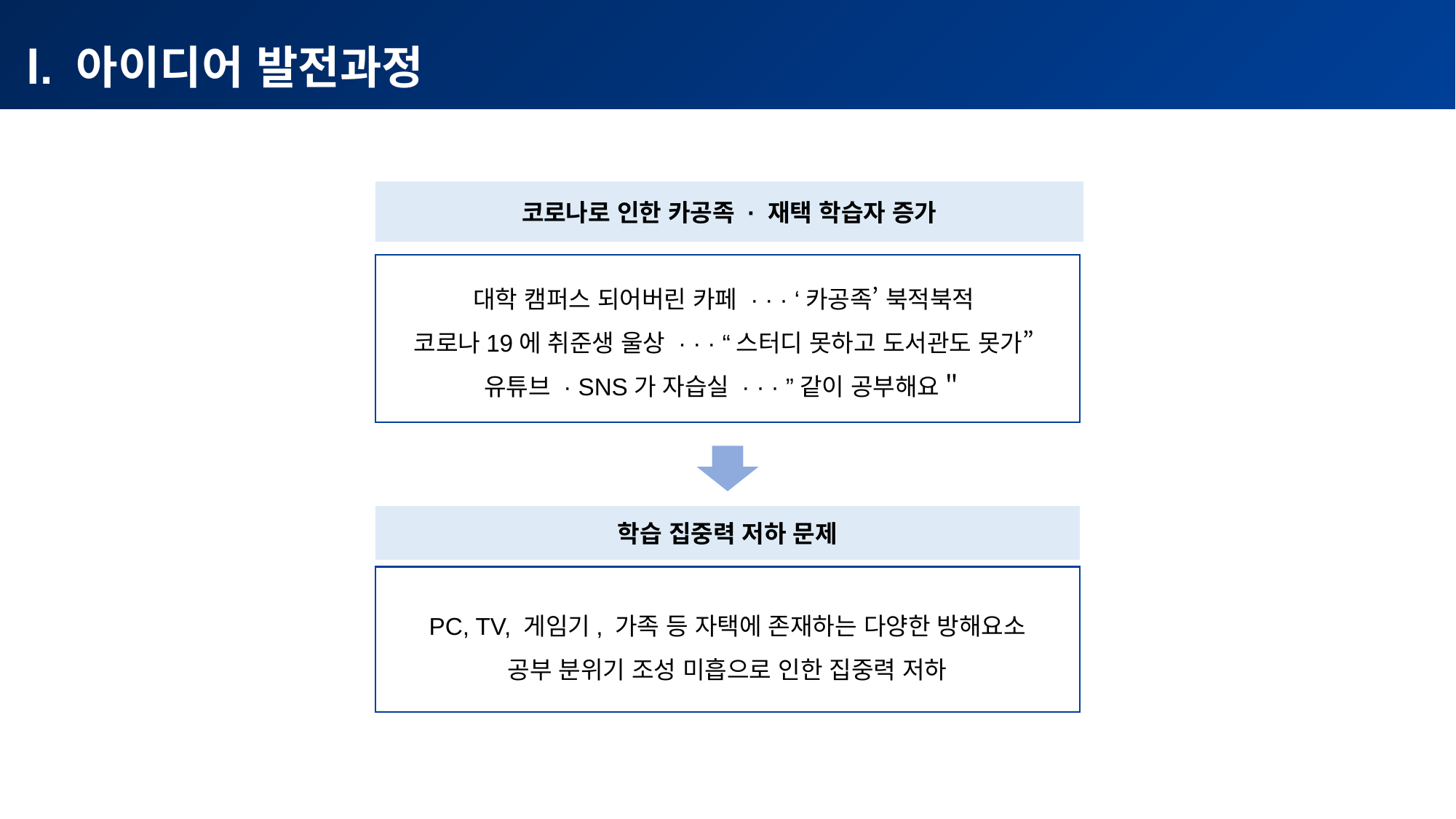

추진 배경
l. 아이디어 발전과정
코로나로 인한 카공족 · 재택 학습자 증가

대학 캠퍼스 되어버린 카페 · · · ‘카공족’ 북적북적
코로나19에 취준생 울상 · · · “스터디 못하고 도서관도 못가”
유튜브 · SNS가 자습실 · · · ”같이 공부해요＂

학습 집중력 저하 문제

PC, TV, 게임기, 가족 등 자택에 존재하는 다양한 방해요소
공부 분위기 조성 미흡으로 인한 집중력 저하